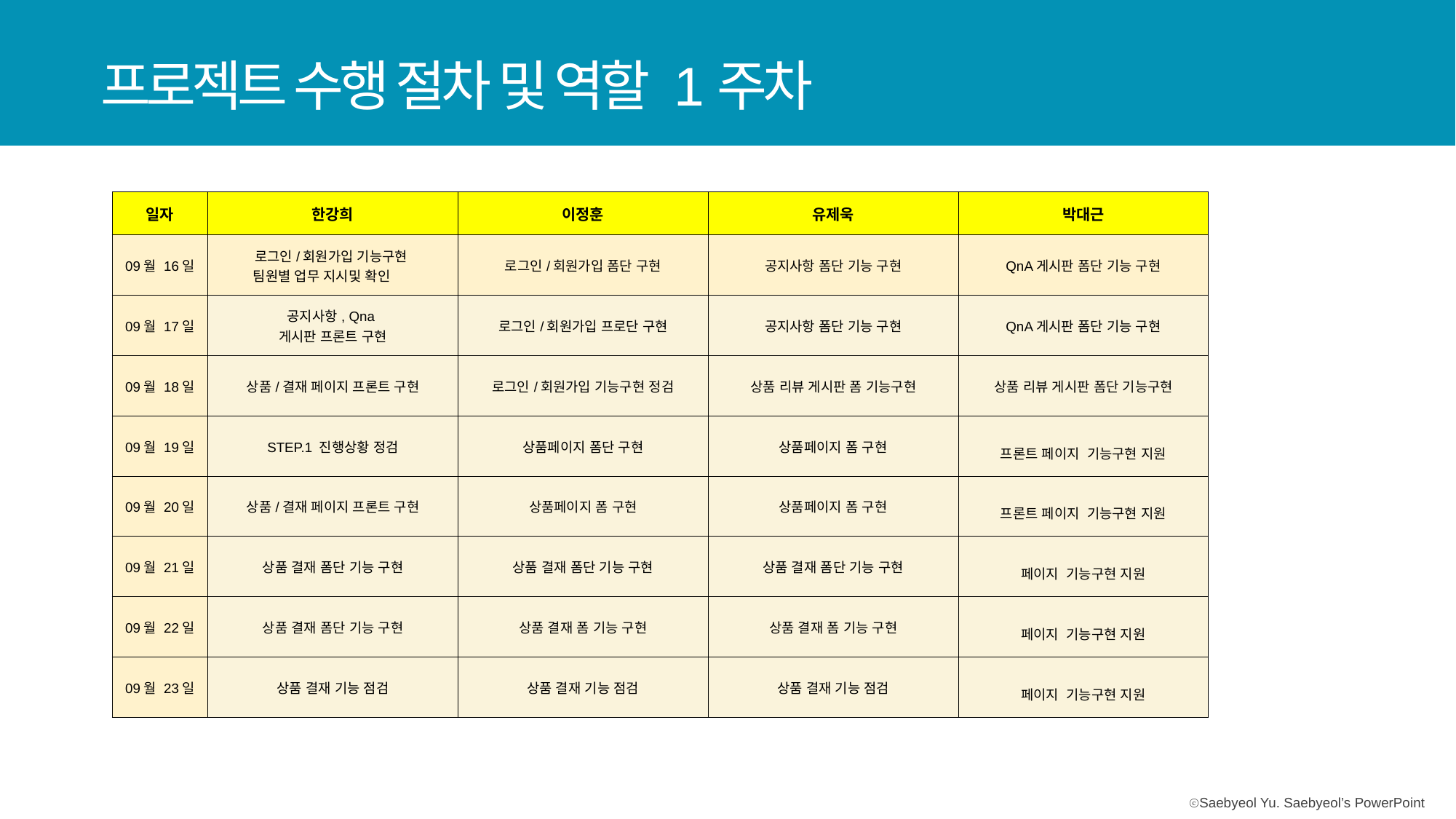

프로젝트 수행 절차 및 역할 1주차
| 일자 | 한강희 | 이정훈 | 유제욱 | 박대근 |
| --- | --- | --- | --- | --- |
| 09월 16일 | 로그인/회원가입 기능구현 팀원별 업무 지시및 확인 | 로그인/회원가입 폼단 구현 | 공지사항 폼단 기능 구현 | QnA게시판 폼단 기능 구현 |
| 09월 17일 | 공지사항, Qna 게시판 프론트 구현 | 로그인/회원가입 프로단 구현 | 공지사항 폼단 기능 구현 | QnA게시판 폼단 기능 구현 |
| 09월 18일 | 상품/결재 페이지 프론트 구현 | 로그인/회원가입 기능구현 정검 | 상품 리뷰 게시판 폼 기능구현 | 상품 리뷰 게시판 폼단 기능구현 |
| 09월 19일 | STEP.1 진행상황 정검 | 상품페이지 폼단 구현 | 상품페이지 폼 구현 | 프론트 페이지 기능구현 지원 |
| 09월 20일 | 상품/결재 페이지 프론트 구현 | 상품페이지 폼 구현 | 상품페이지 폼 구현 | 프론트 페이지 기능구현 지원 |
| 09월 21일 | 상품 결재 폼단 기능 구현 | 상품 결재 폼단 기능 구현 | 상품 결재 폼단 기능 구현 | 페이지 기능구현 지원 |
| 09월 22일 | 상품 결재 폼단 기능 구현 | 상품 결재 폼 기능 구현 | 상품 결재 폼 기능 구현 | 페이지 기능구현 지원 |
| 09월 23일 | 상품 결재 기능 점검 | 상품 결재 기능 점검 | 상품 결재 기능 점검 | 페이지 기능구현 지원 |